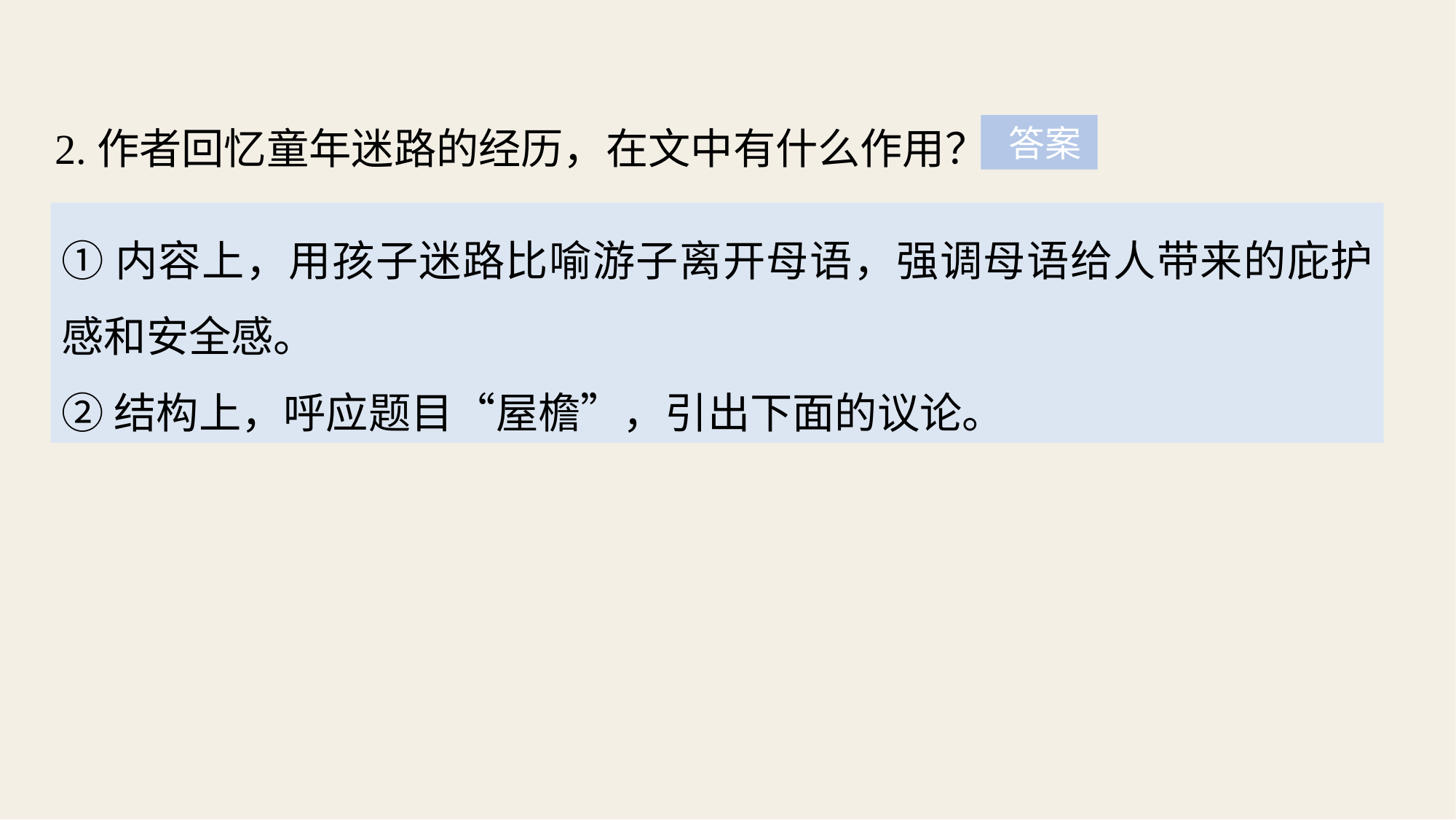

2.作者回忆童年迷路的经历，在文中有什么作用？
 答案
①内容上，用孩子迷路比喻游子离开母语，强调母语给人带来的庇护感和安全感。
②结构上，呼应题目“屋檐”，引出下面的议论。